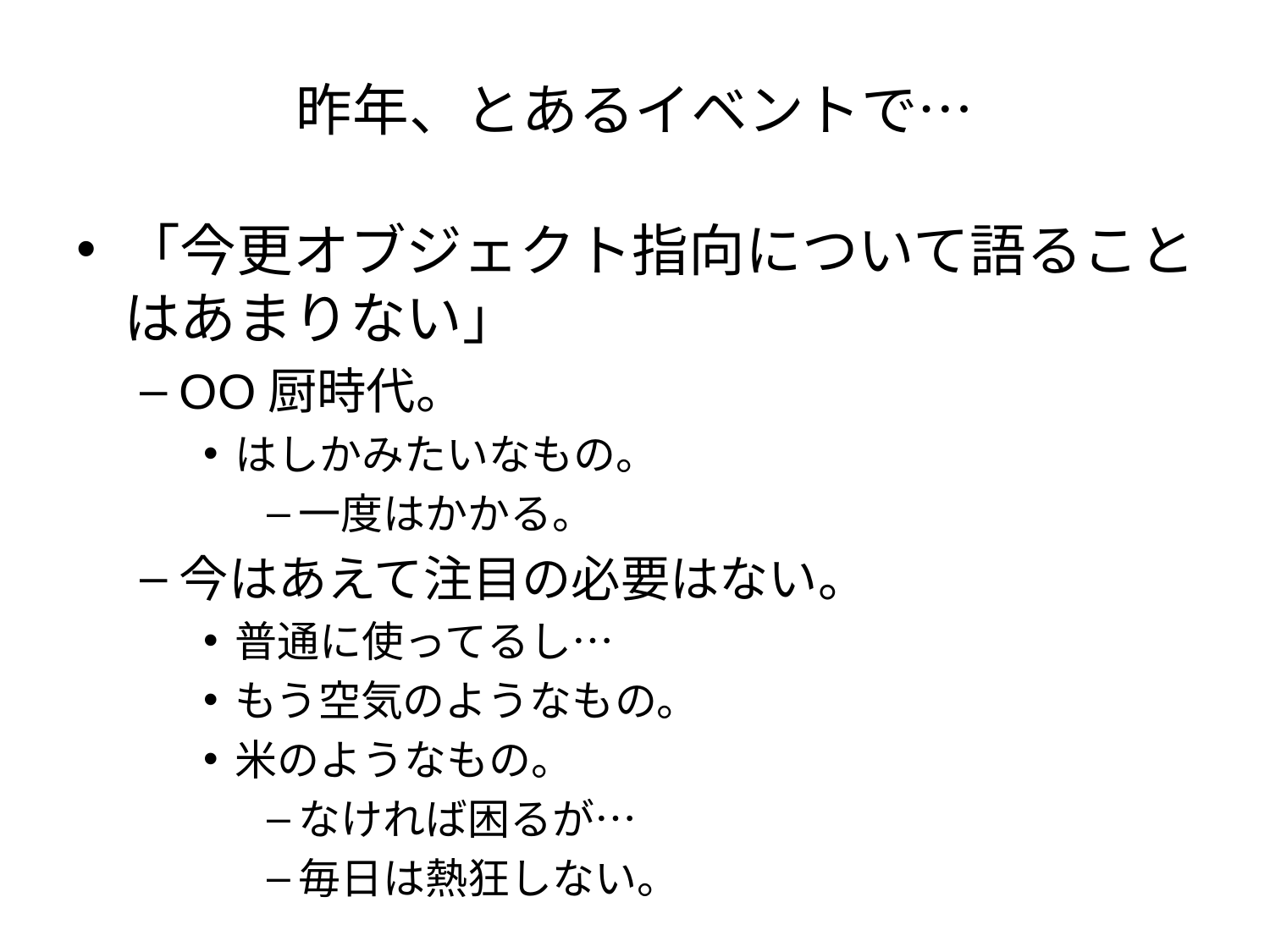

# 昨年、とあるイベントで…
「今更オブジェクト指向について語ることはあまりない」
OO厨時代。
はしかみたいなもの。
一度はかかる。
今はあえて注目の必要はない。
普通に使ってるし…
もう空気のようなもの。
米のようなもの。
なければ困るが…
毎日は熱狂しない。